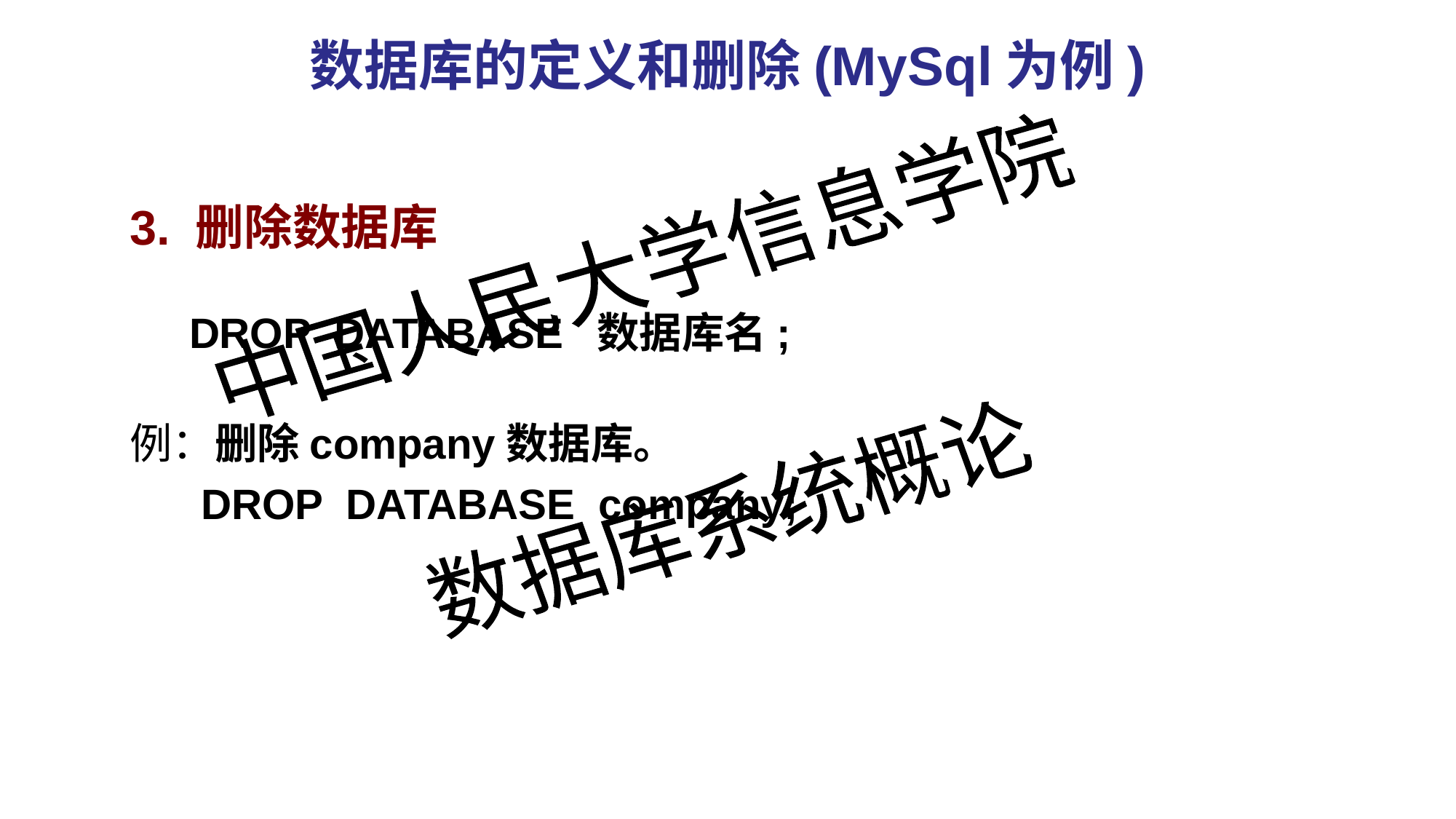

数据库的定义和删除(MySql为例)
3. 删除数据库

     DROP  DATABASE  数据库名;

例：删除company数据库。
      DROP  DATABASE  company;